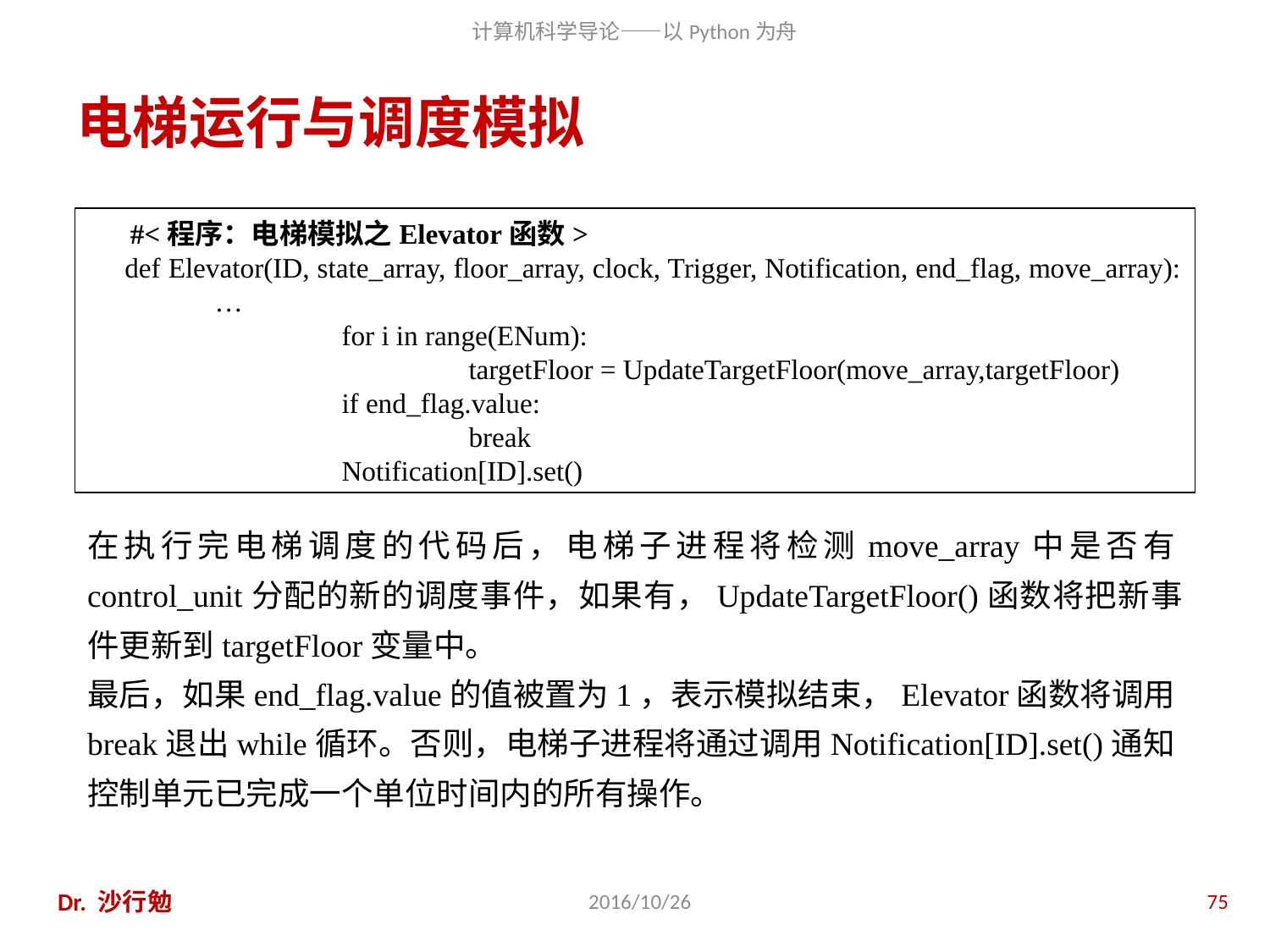

# 电梯运行与调度模拟
#<程序：电梯模拟之Elevator函数>
def Elevator(ID, state_array, floor_array, clock, Trigger, Notification, end_flag, move_array):	…
		for i in range(ENum):
			targetFloor = UpdateTargetFloor(move_array,targetFloor)
		if end_flag.value:
			break
		Notification[ID].set()
在执行完电梯调度的代码后，电梯子进程将检测move_array中是否有control_unit分配的新的调度事件，如果有，UpdateTargetFloor()函数将把新事件更新到targetFloor变量中。
最后，如果end_flag.value的值被置为1，表示模拟结束，Elevator函数将调用break退出while循环。否则，电梯子进程将通过调用Notification[ID].set()通知控制单元已完成一个单位时间内的所有操作。
Dr. 沙行勉
2016/10/26
75